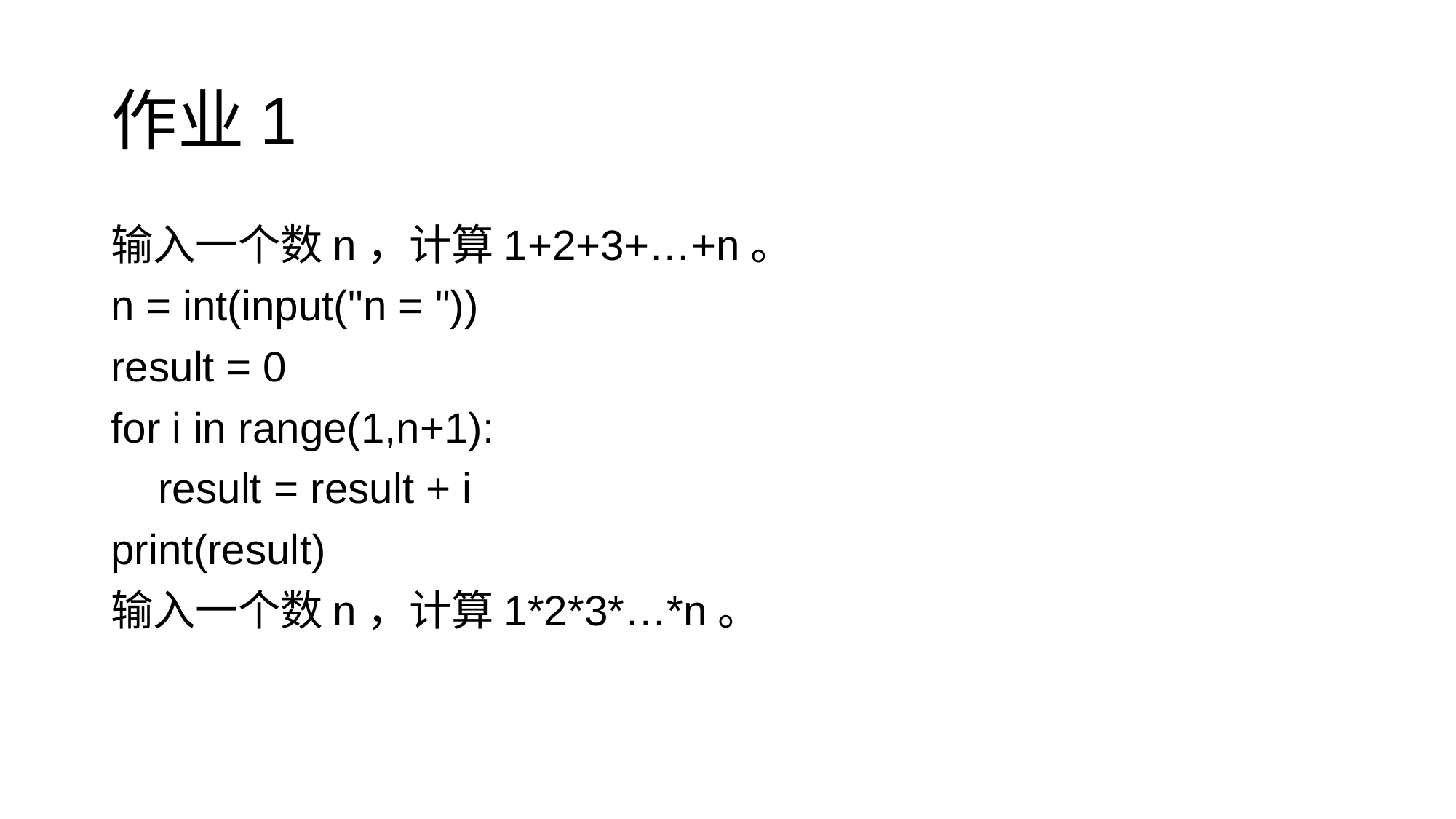

# 作业1
输入一个数n，计算1+2+3+…+n。
n = int(input("n = "))
result = 0
for i in range(1,n+1):
    result = result + i
print(result)
输入一个数n，计算1*2*3*…*n。